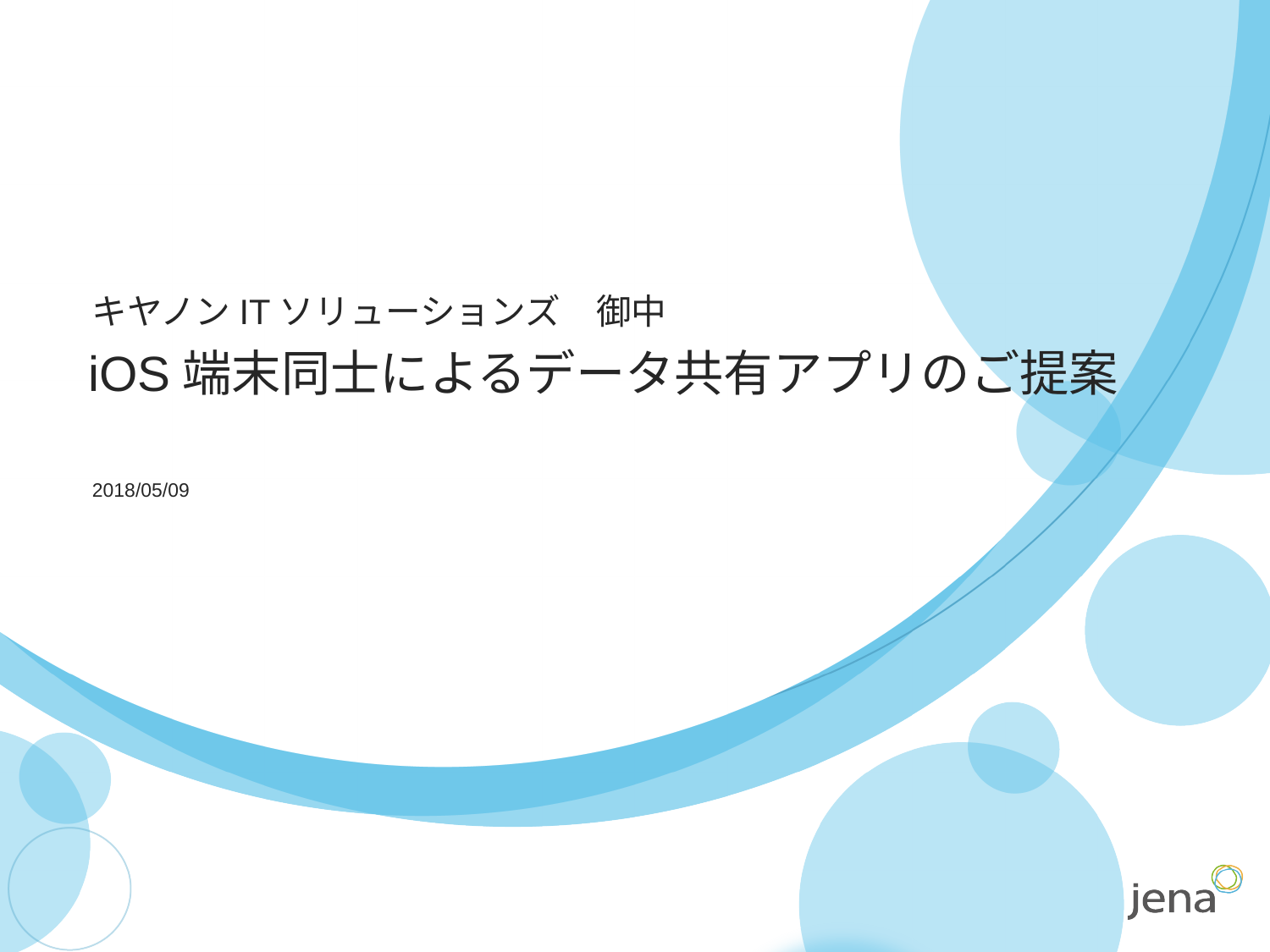

キヤノンITソリューションズ　御中
iOS端末同士によるデータ共有アプリのご提案
2018/05/09